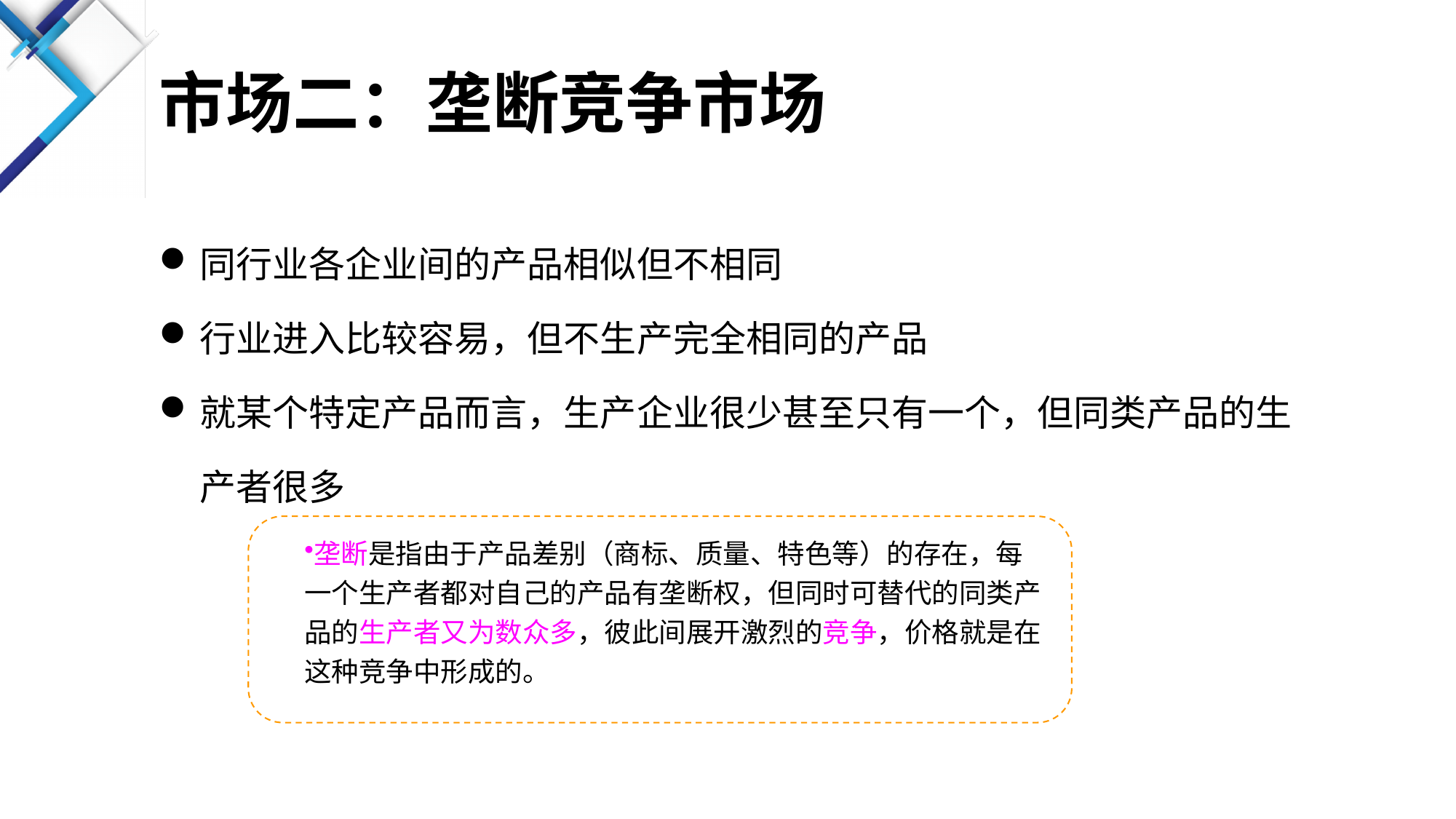

# 市场二：垄断竞争市场
同行业各企业间的产品相似但不相同
行业进入比较容易，但不生产完全相同的产品
就某个特定产品而言，生产企业很少甚至只有一个，但同类产品的生产者很多

垄断是指由于产品差别（商标、质量、特色等）的存在，每一个生产者都对自己的产品有垄断权，但同时可替代的同类产品的生产者又为数众多，彼此间展开激烈的竞争，价格就是在这种竞争中形成的。